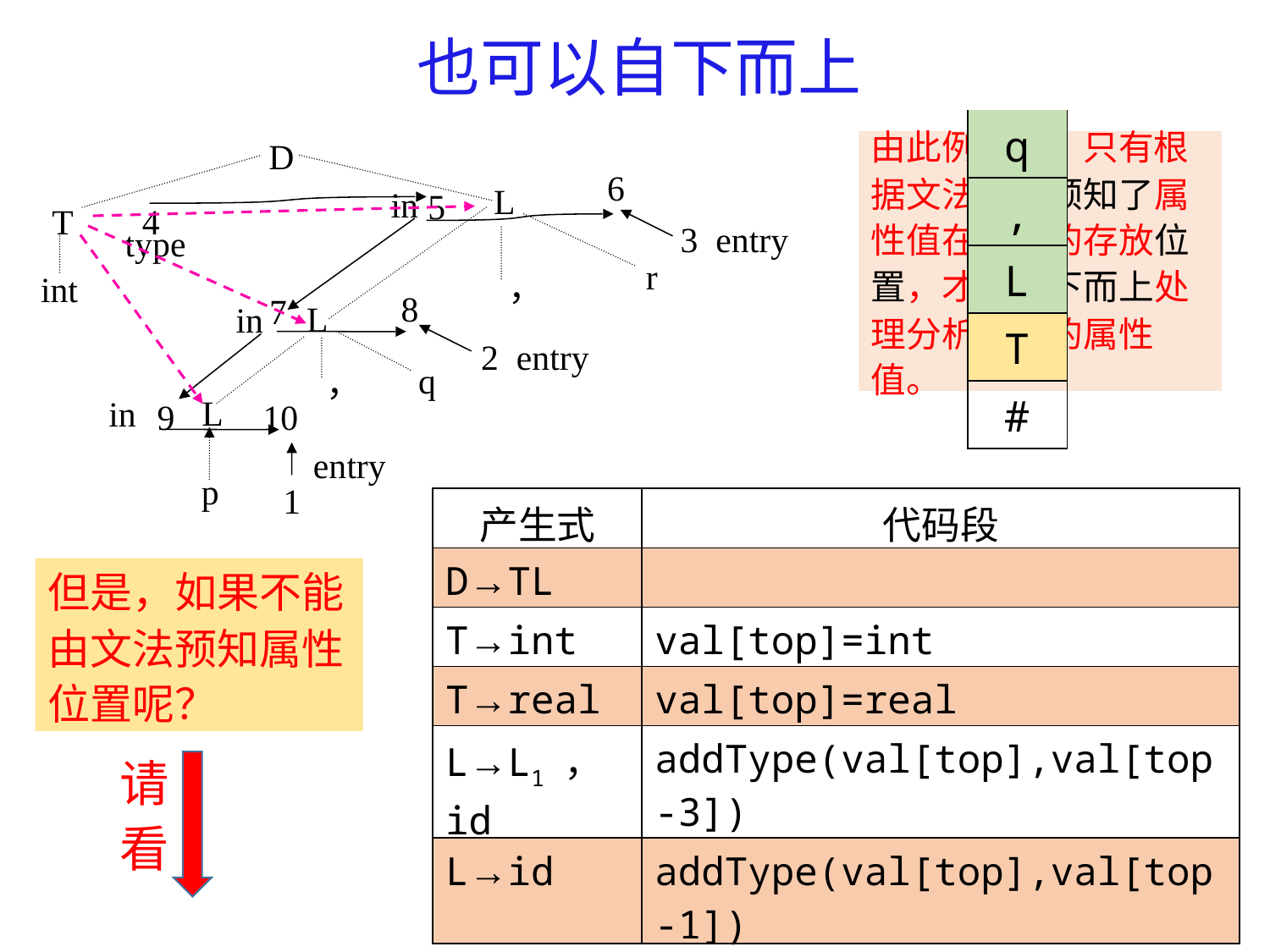

# 也可以自下而上
| q |
| --- |
| , |
| L |
| T |
| # |
D

6
L
in
5
T
4

3  entry

type

r
int
8
7
L
in

2  entry

q
，
L
in
9
10

entry

p
1
，
由此例看出，只有根据文法已经预知了属性值在栈中的存放位置，才能自下而上处理分析栈中的属性值。
| 产生式 | 代码段 |
| --- | --- |
| D→TL |  |
| T→int | val[top]=int |
| T→real | val[top]=real |
| L→L1 ，id | addType(val[top],val[top-3]) |
| L→id | addType(val[top],val[top-1]) |
但是，如果不能由文法预知属性位置呢？
请看

43